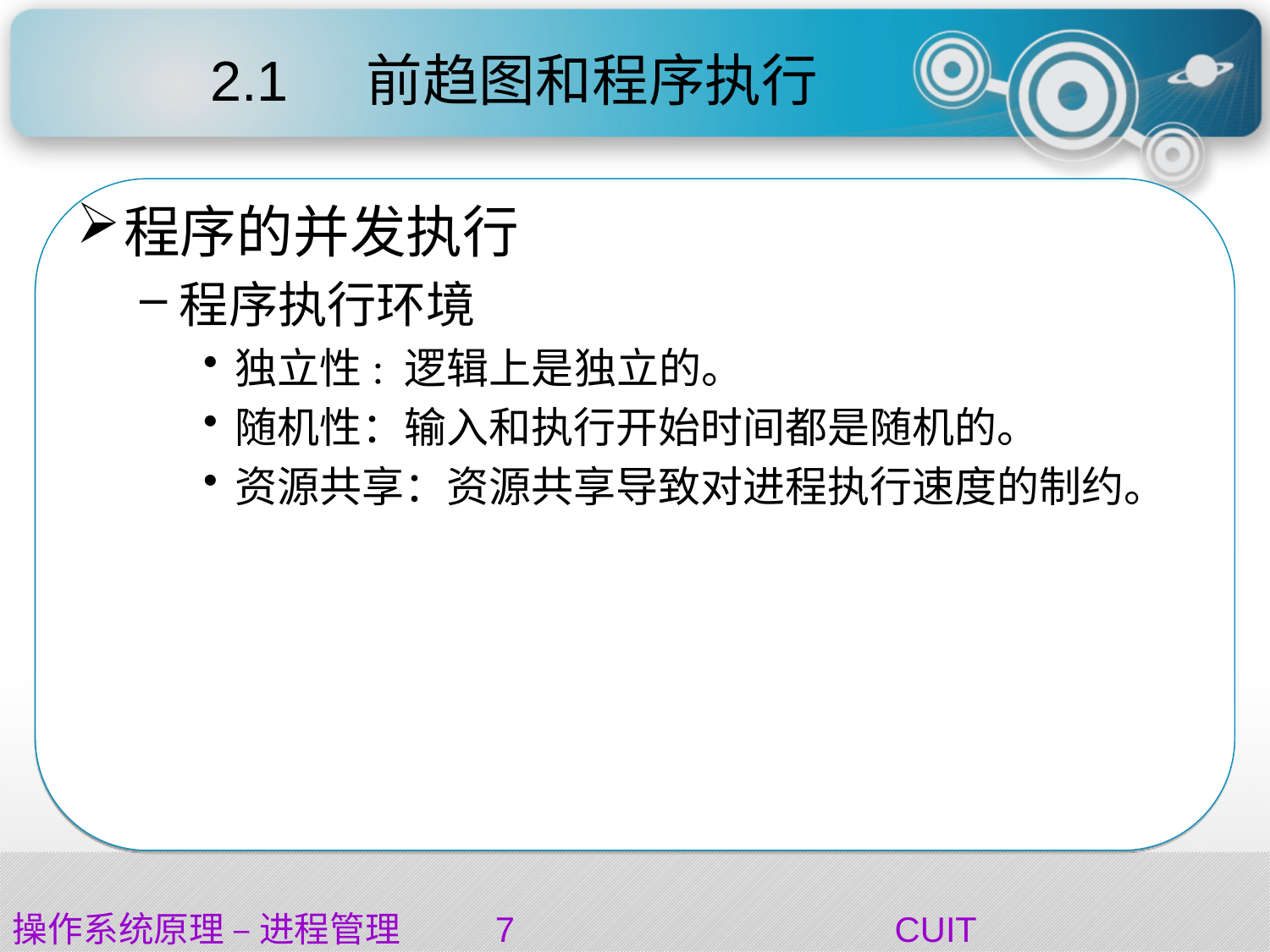

# 2.1	 前趋图和程序执行
程序的并发执行
程序执行环境
独立性: 逻辑上是独立的。
随机性：输入和执行开始时间都是随机的。
资源共享：资源共享导致对进程执行速度的制约。